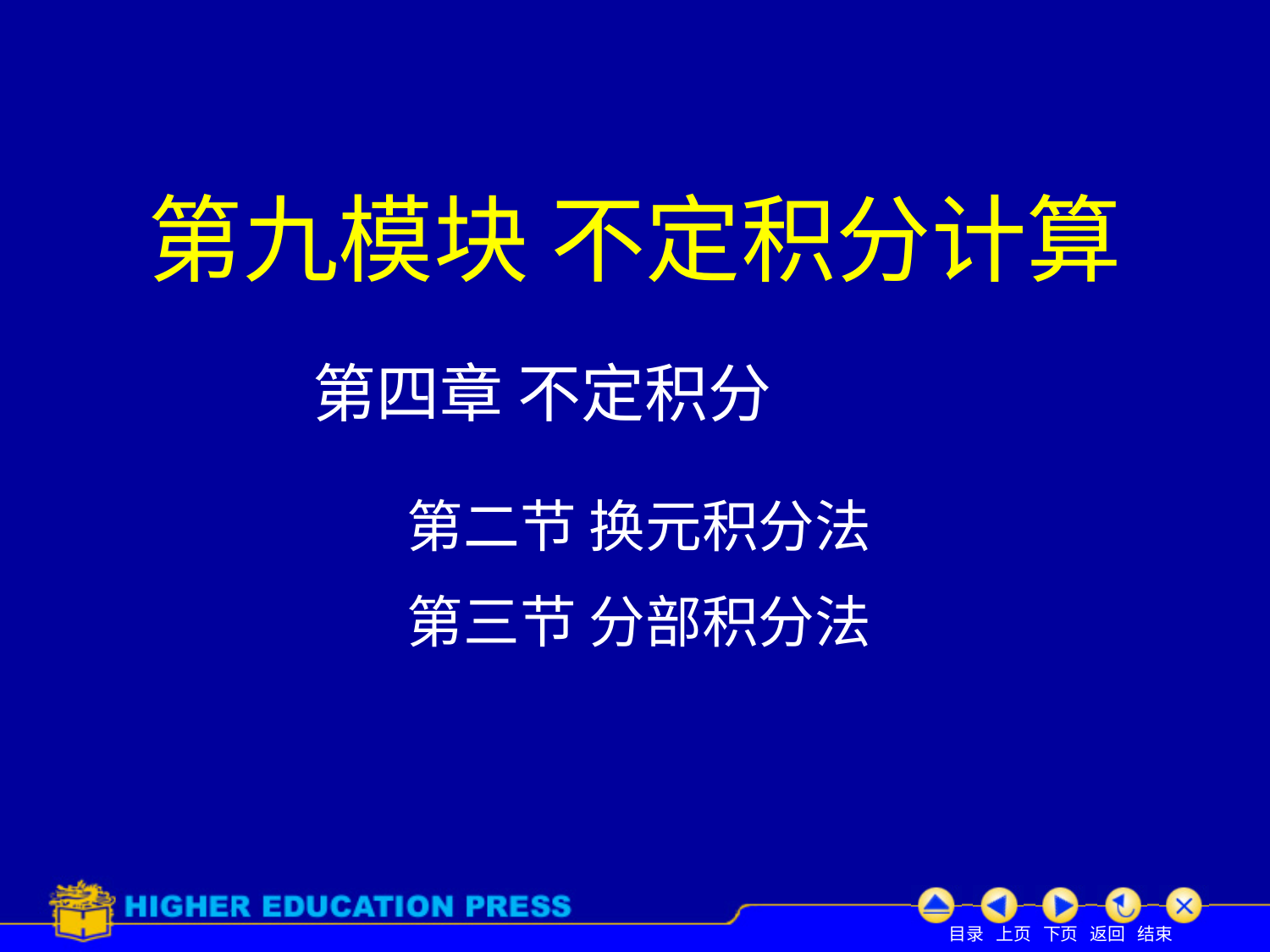

# 第九模块 不定积分计算
第四章 不定积分
第二节 换元积分法
第三节 分部积分法